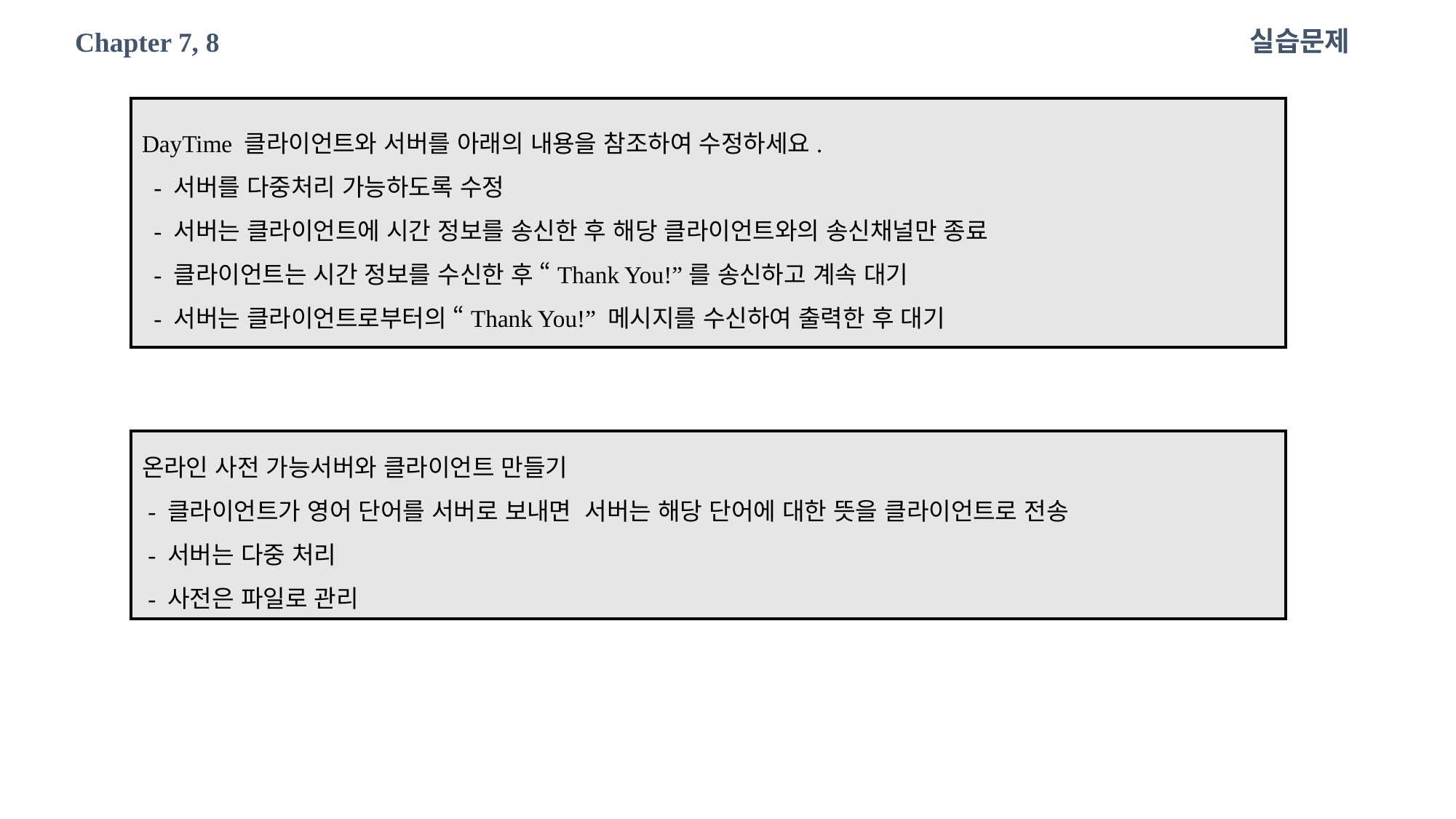

실습문제
Chapter 7, 8
DayTime 클라이언트와 서버를 아래의 내용을 참조하여 수정하세요.
  - 서버를 다중처리 가능하도록 수정
  - 서버는 클라이언트에 시간 정보를 송신한 후 해당 클라이언트와의 송신채널만 종료
  - 클라이언트는 시간 정보를 수신한 후 “Thank You!”를 송신하고 계속 대기
  - 서버는 클라이언트로부터의 “Thank You!” 메시지를 수신하여 출력한 후 대기
온라인 사전 가능서버와 클라이언트 만들기
 - 클라이언트가 영어 단어를 서버로 보내면  서버는 해당 단어에 대한 뜻을 클라이언트로 전송
 - 서버는 다중 처리
 - 사전은 파일로 관리